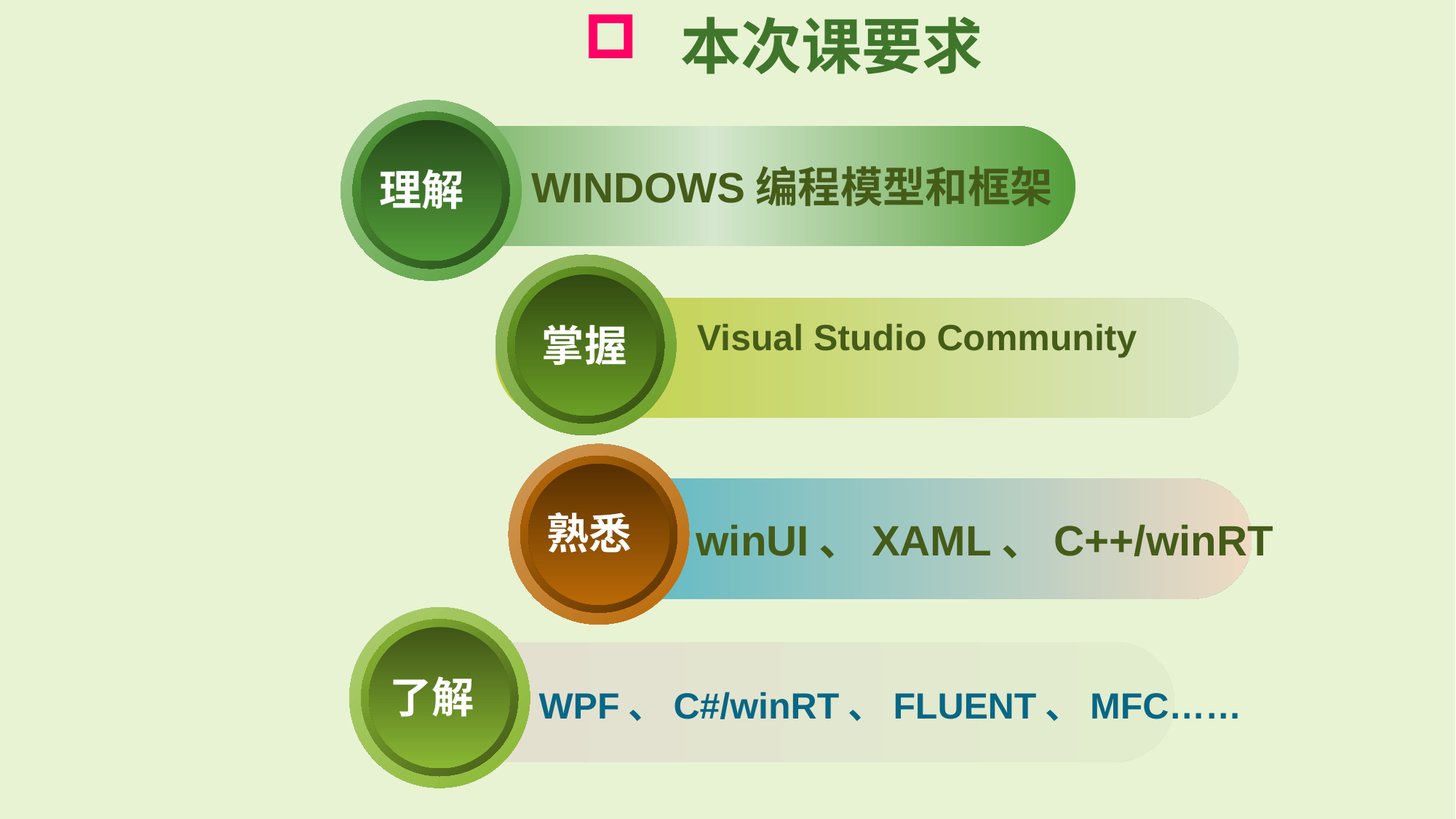

本次课要求

理解
             WINDOWS编程模型和框架

掌握
                 Visual Studio Community 2019

熟悉
            winUI、XAML、C++/winRT

了解
          WPF、C#/winRT、FLUENT、MFC……